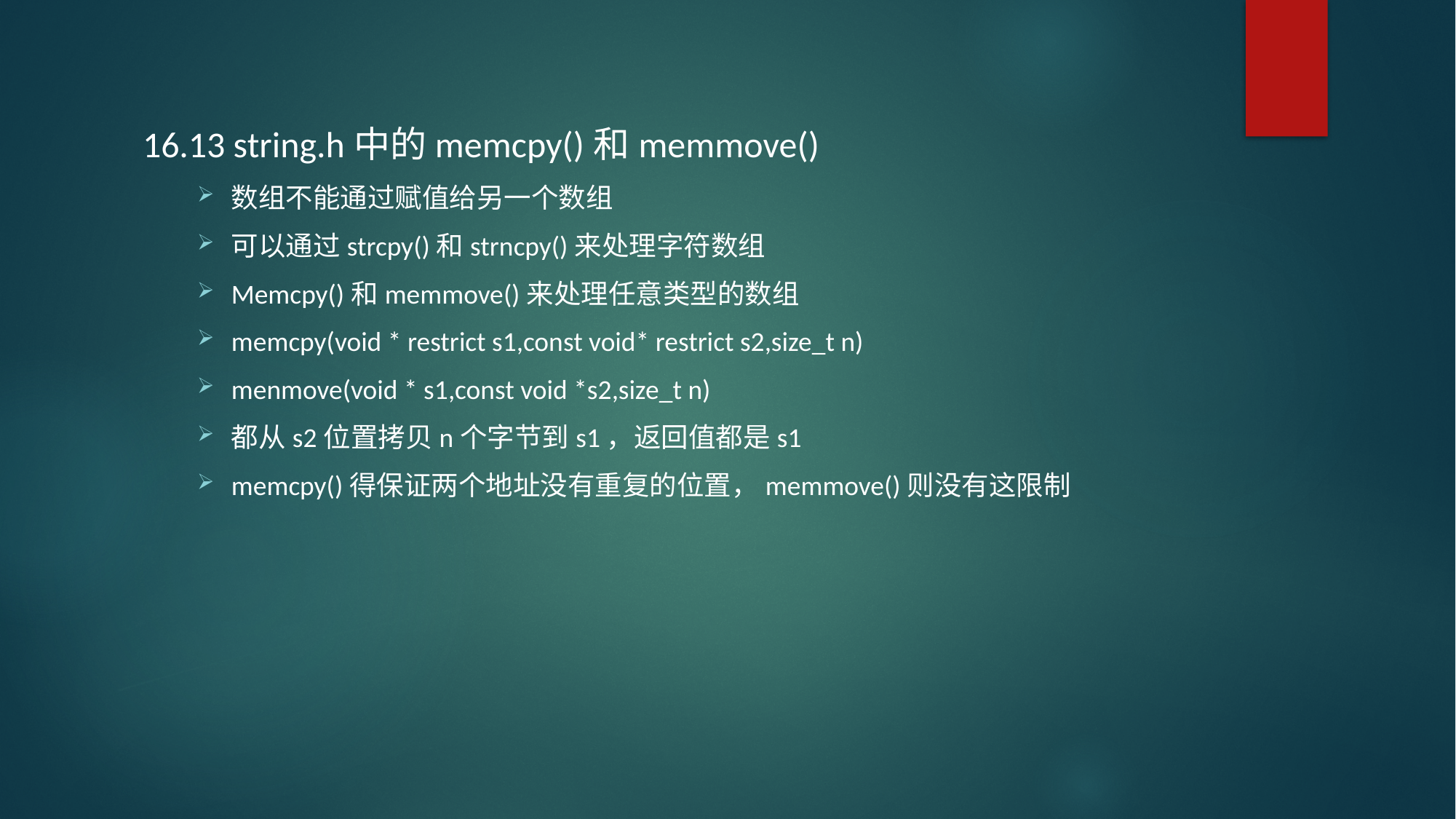

16.13 string.h中的memcpy()和memmove()
数组不能通过赋值给另一个数组
可以通过strcpy()和strncpy()来处理字符数组
Memcpy()和memmove()来处理任意类型的数组
memcpy(void * restrict s1,const void* restrict s2,size_t n)
menmove(void * s1,const void *s2,size_t n)
都从s2位置拷贝n个字节到s1，返回值都是s1
memcpy()得保证两个地址没有重复的位置，memmove()则没有这限制